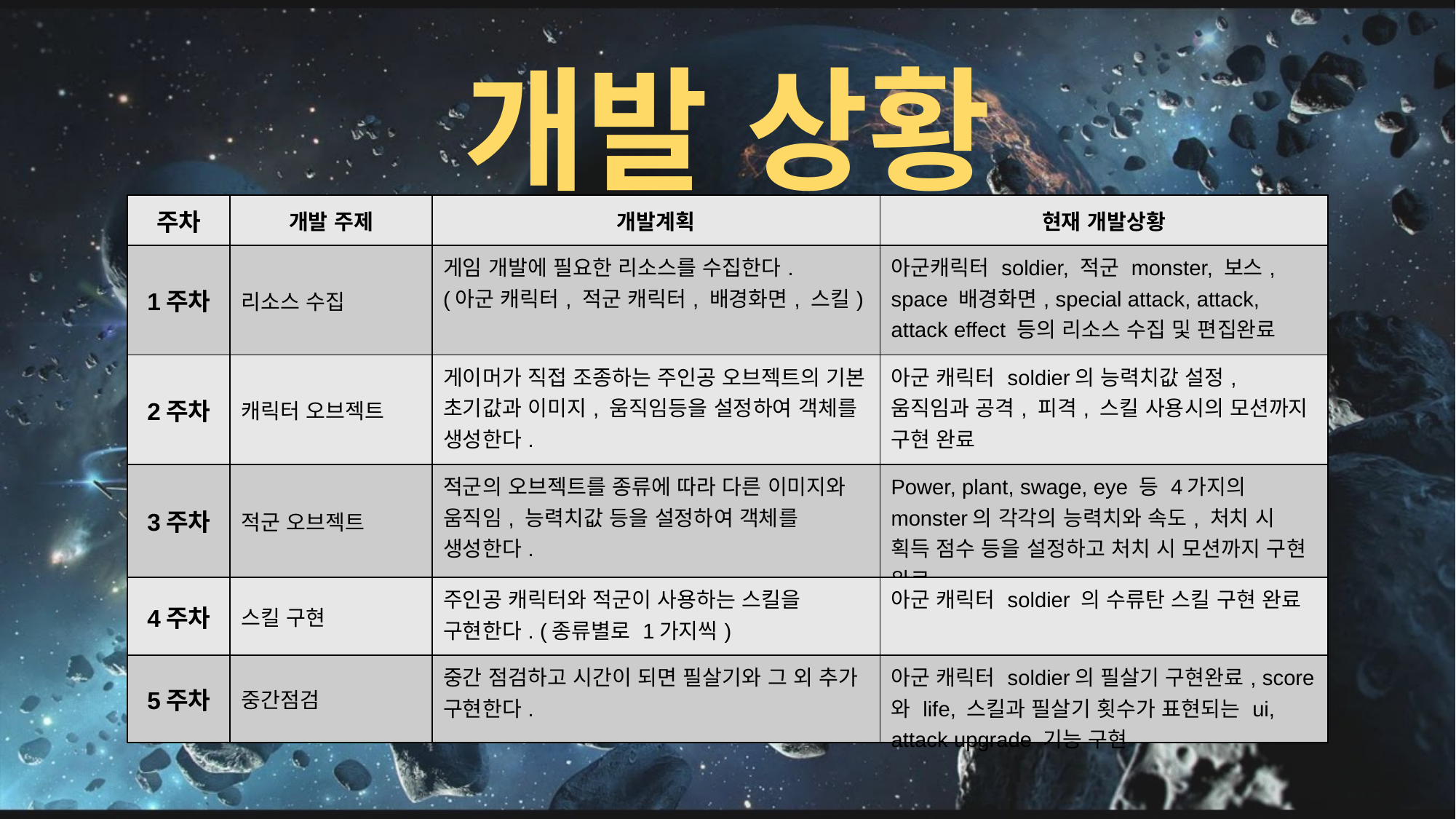

개발 상황
| 주차 | 개발 주제 | 개발계획 | 현재 개발상황 |
| --- | --- | --- | --- |
| 1주차 | 리소스 수집 | 게임 개발에 필요한 리소스를 수집한다. (아군 캐릭터, 적군 캐릭터, 배경화면, 스킬) | 아군캐릭터 soldier, 적군 monster, 보스, space 배경화면, special attack, attack, attack effect 등의 리소스 수집 및 편집완료 |
| 2주차 | 캐릭터 오브젝트 | 게이머가 직접 조종하는 주인공 오브젝트의 기본 초기값과 이미지, 움직임등을 설정하여 객체를 생성한다. | 아군 캐릭터 soldier의 능력치값 설정, 움직임과 공격, 피격, 스킬 사용시의 모션까지 구현 완료 |
| 3주차 | 적군 오브젝트 | 적군의 오브젝트를 종류에 따라 다른 이미지와 움직임, 능력치값 등을 설정하여 객체를 생성한다. | Power, plant, swage, eye 등 4가지의 monster의 각각의 능력치와 속도, 처치 시 획득 점수 등을 설정하고 처치 시 모션까지 구현 완료 |
| 4주차 | 스킬 구현 | 주인공 캐릭터와 적군이 사용하는 스킬을 구현한다. (종류별로 1가지씩) | 아군 캐릭터 soldier 의 수류탄 스킬 구현 완료 |
| 5주차 | 중간점검 | 중간 점검하고 시간이 되면 필살기와 그 외 추가 구현한다. | 아군 캐릭터 soldier의 필살기 구현완료, score와 life, 스킬과 필살기 횟수가 표현되는 ui, attack upgrade 기능 구현 |